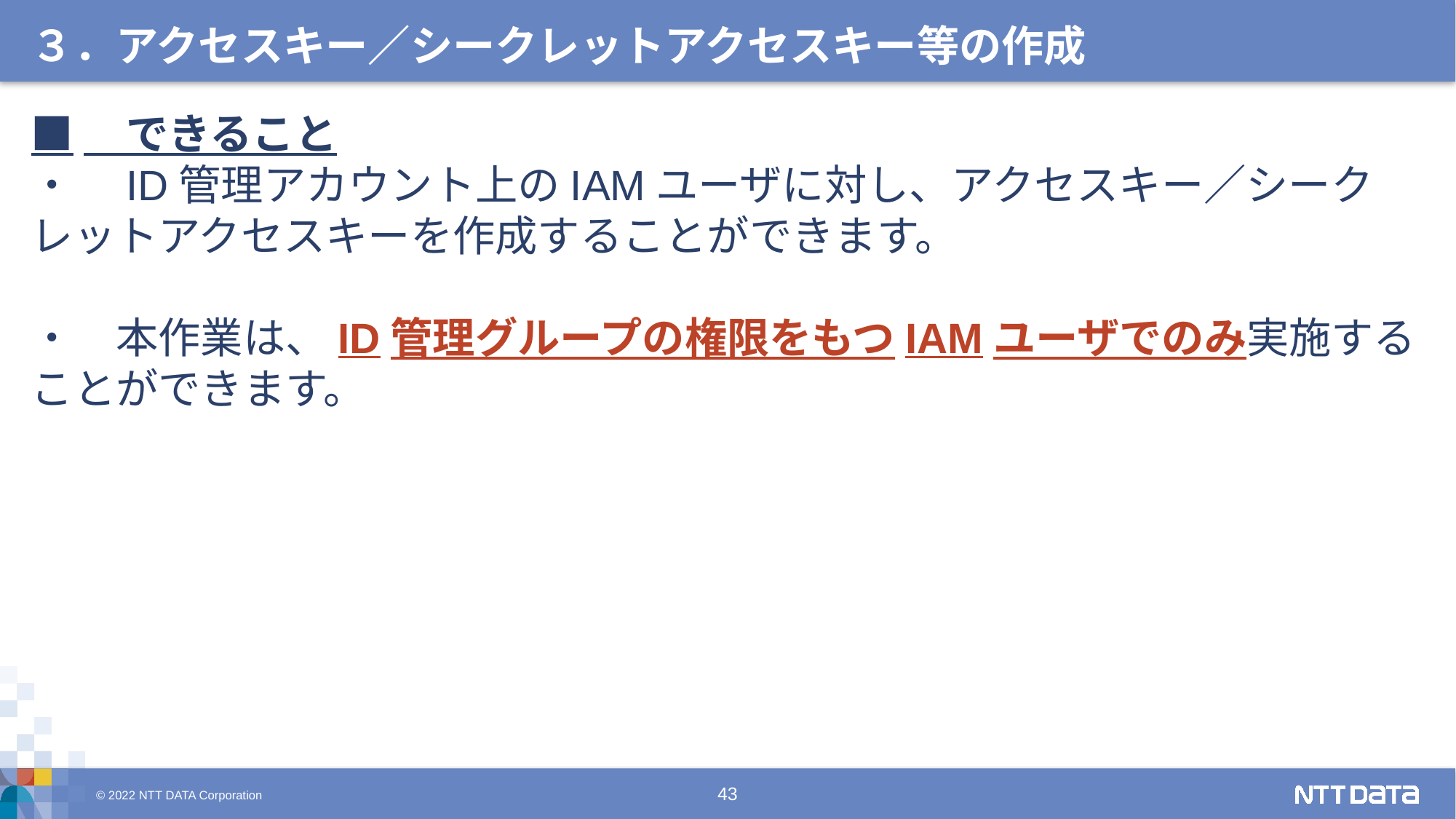

３．アクセスキー／シークレットアクセスキー等の作成
■　できること
・　ID管理アカウント上のIAMユーザに対し、アクセスキー／シークレットアクセスキーを作成することができます。

・　本作業は、ID管理グループの権限をもつIAMユーザでのみ実施することができます。